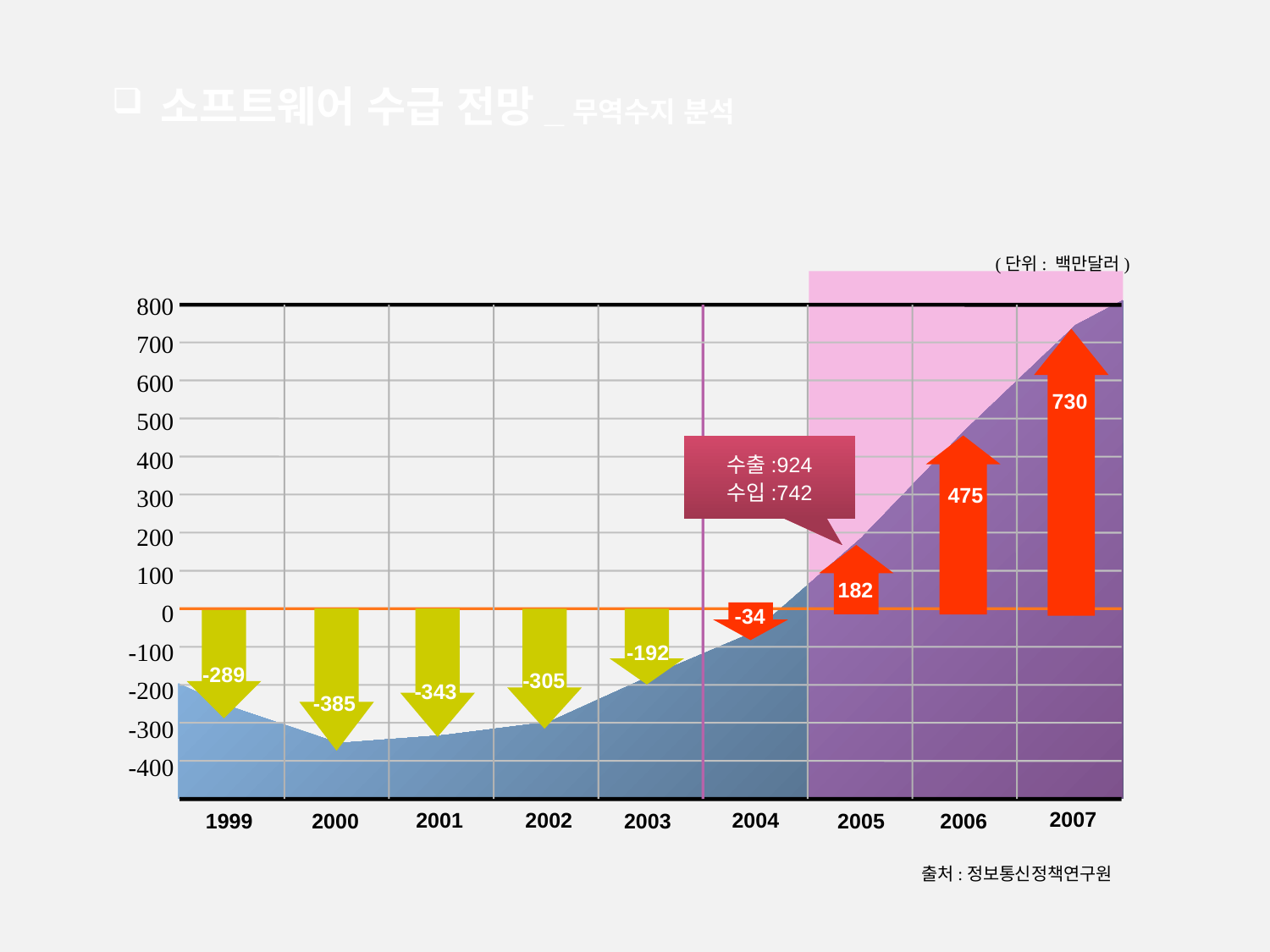

소프트웨어 수급 전망_무역수지 분석

(단위: 백만달러)

800
700
600
500
400
300
200
100
0
-100
-200
-300
-400

730

수출:924
수입:742

475

182

-34

-192

-289
-305

-343
-385

2007
2002
2001
2004
1999
2000
2003
2006
2005
출처:정보통신정책연구원